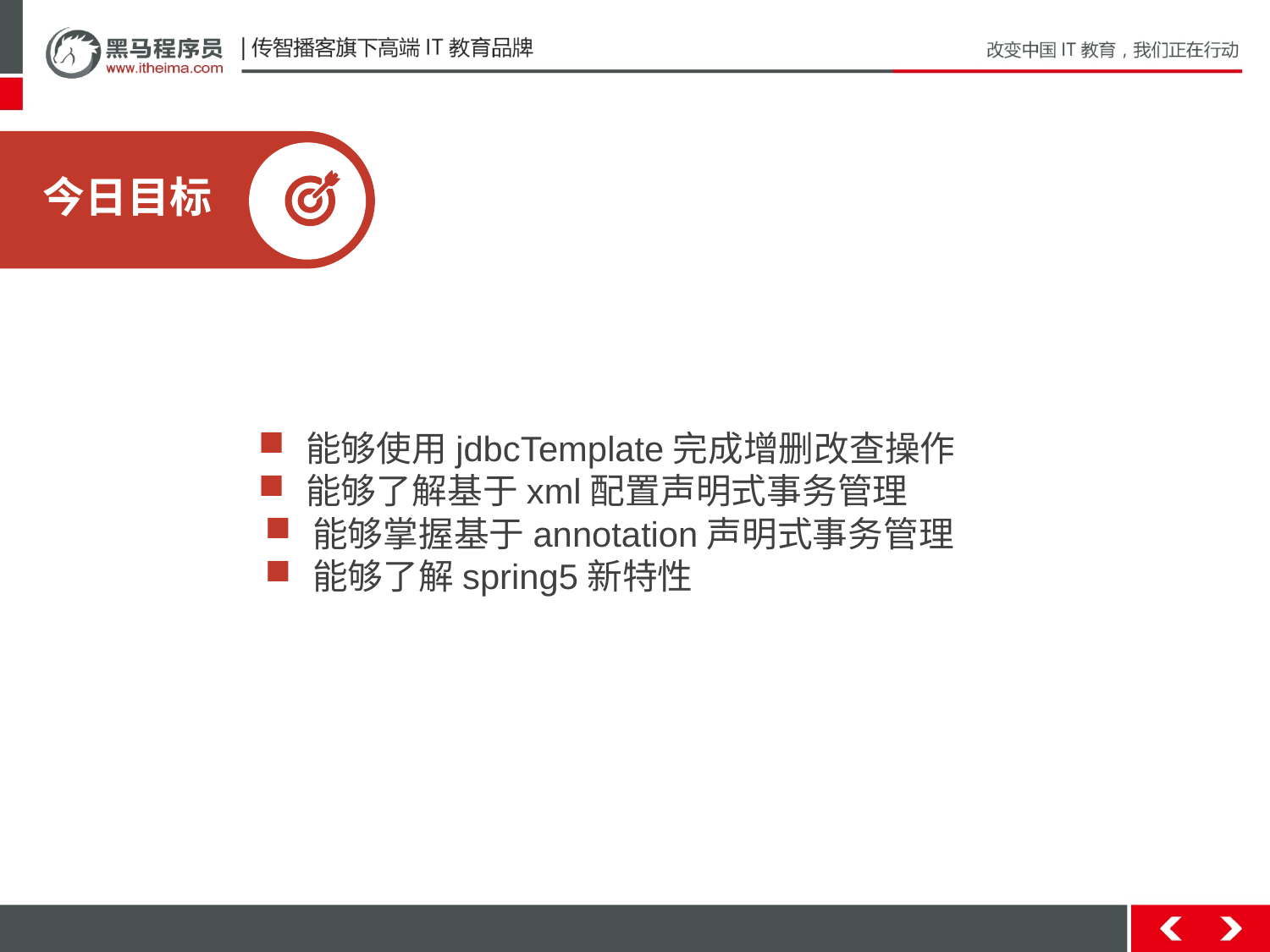

今日目标

能够使用jdbcTemplate完成增删改查操作
能够了解基于xml配置声明式事务管理

能够掌握基于annotation声明式事务管理
能够了解spring5新特性